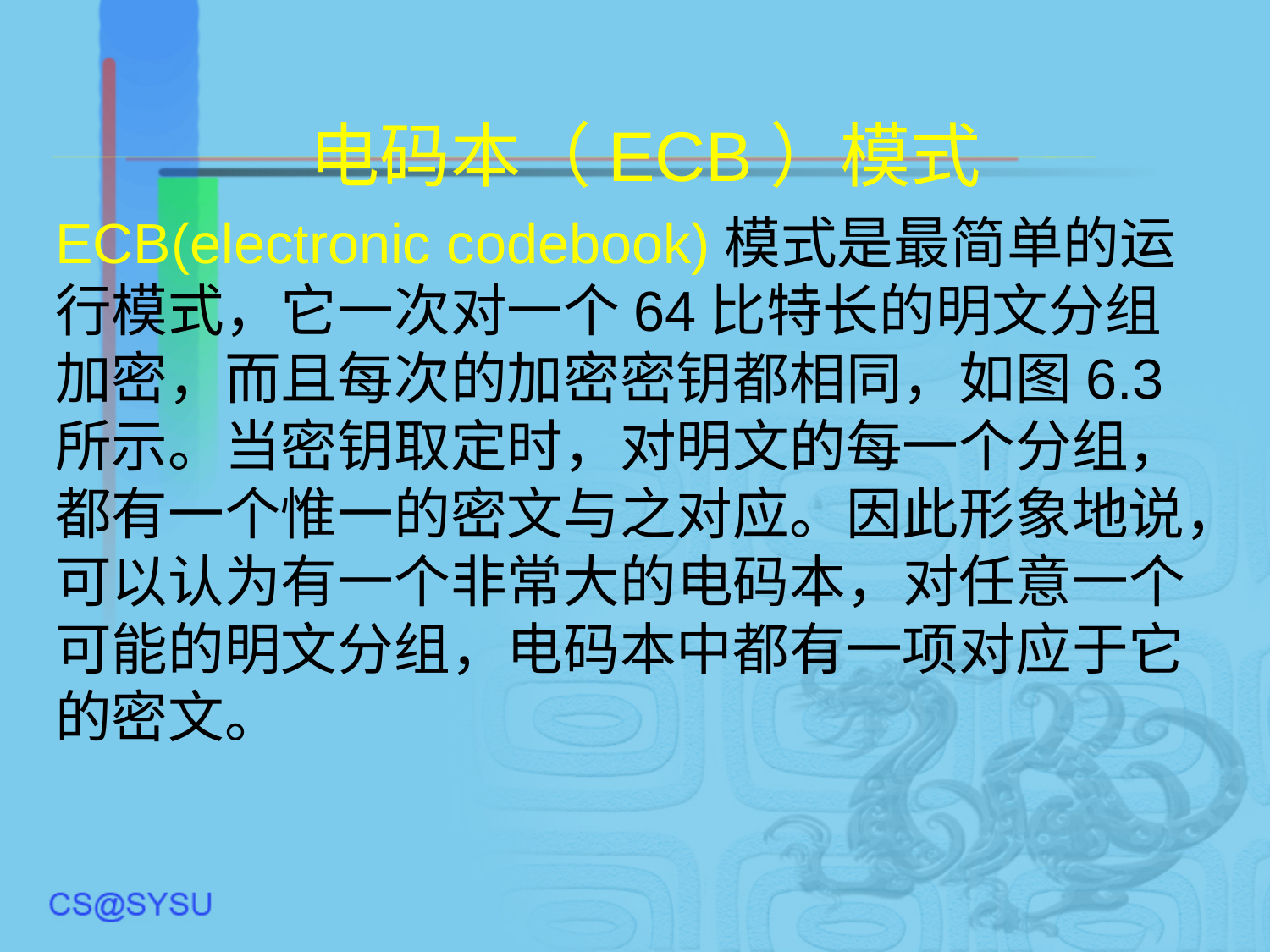

# 电码本（ECB）模式
ECB(electronic codebook)模式是最简单的运行模式，它一次对一个64比特长的明文分组加密，而且每次的加密密钥都相同，如图6.3所示。当密钥取定时，对明文的每一个分组，都有一个惟一的密文与之对应。因此形象地说，可以认为有一个非常大的电码本，对任意一个可能的明文分组，电码本中都有一项对应于它的密文。